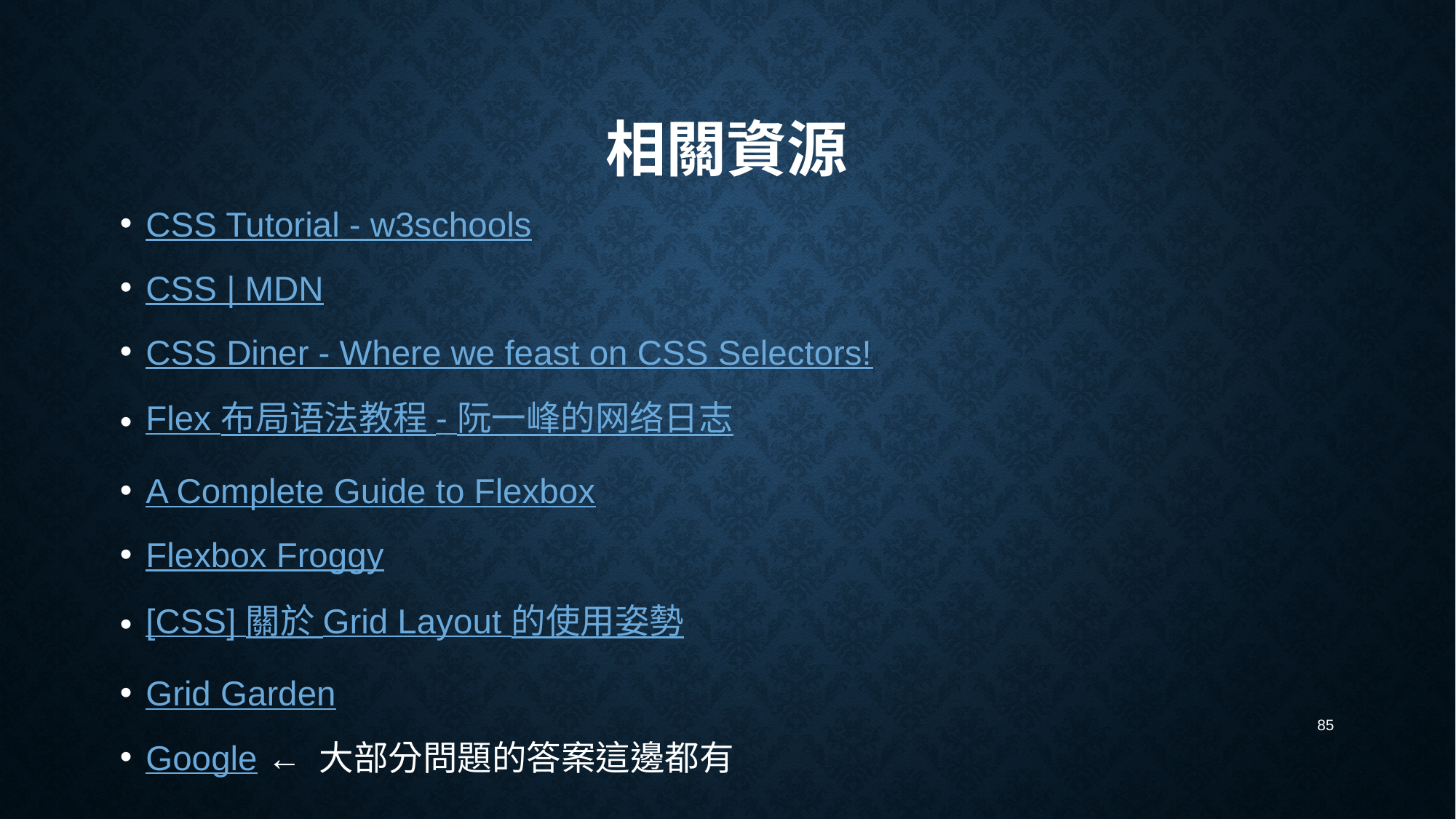

# 相關資源
CSS Tutorial - w3schools
CSS | MDN
CSS Diner - Where we feast on CSS Selectors!
Flex 布局语法教程 - 阮一峰的网络日志
A Complete Guide to Flexbox
Flexbox Froggy
[CSS] 關於 Grid Layout 的使用姿勢
Grid Garden
Google ← 大部分問題的答案這邊都有

85